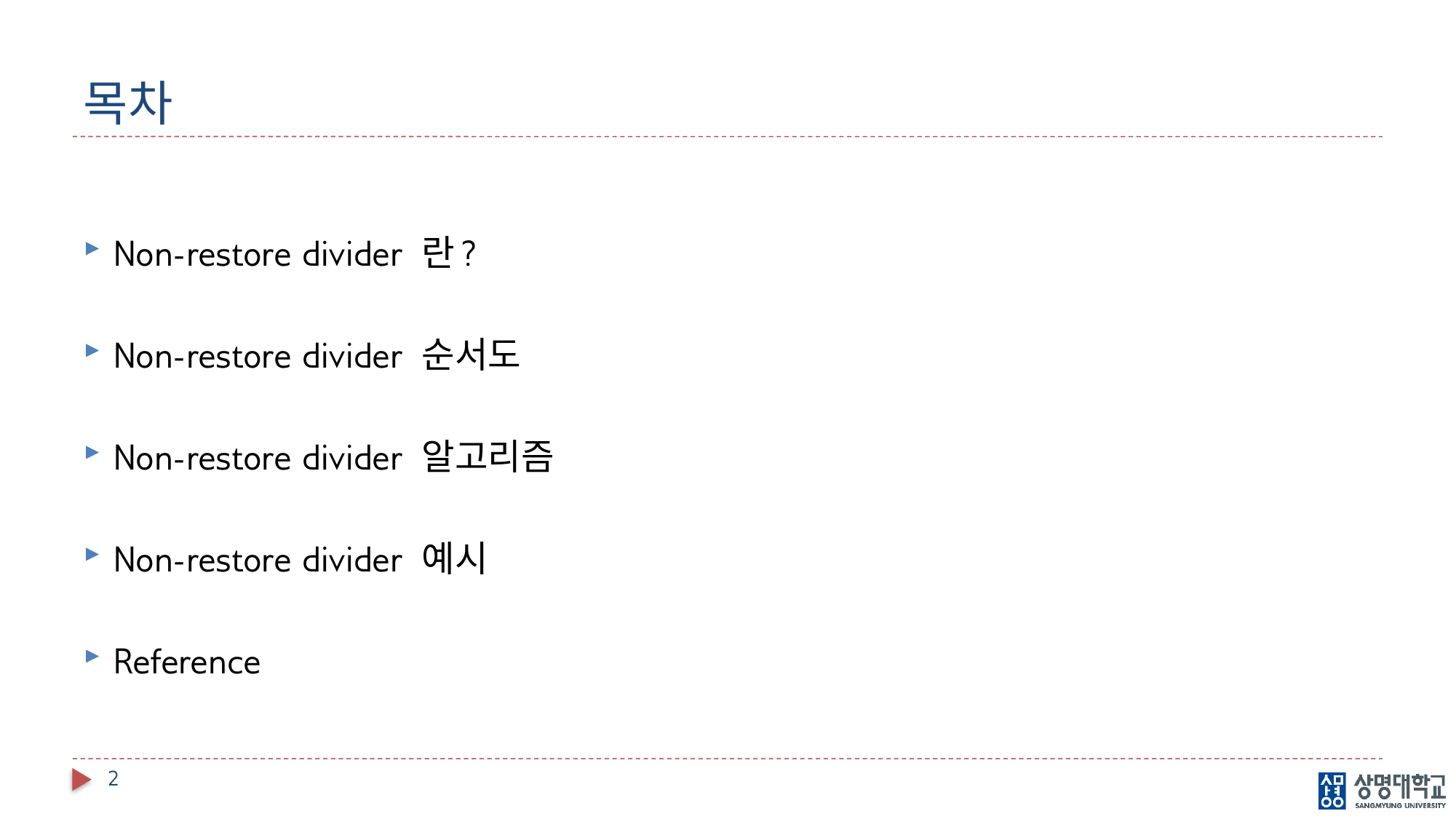

# 목차
Non-restore divider 란?

Non-restore divider 순서도

Non-restore divider 알고리즘

Non-restore divider 예시

Reference

2